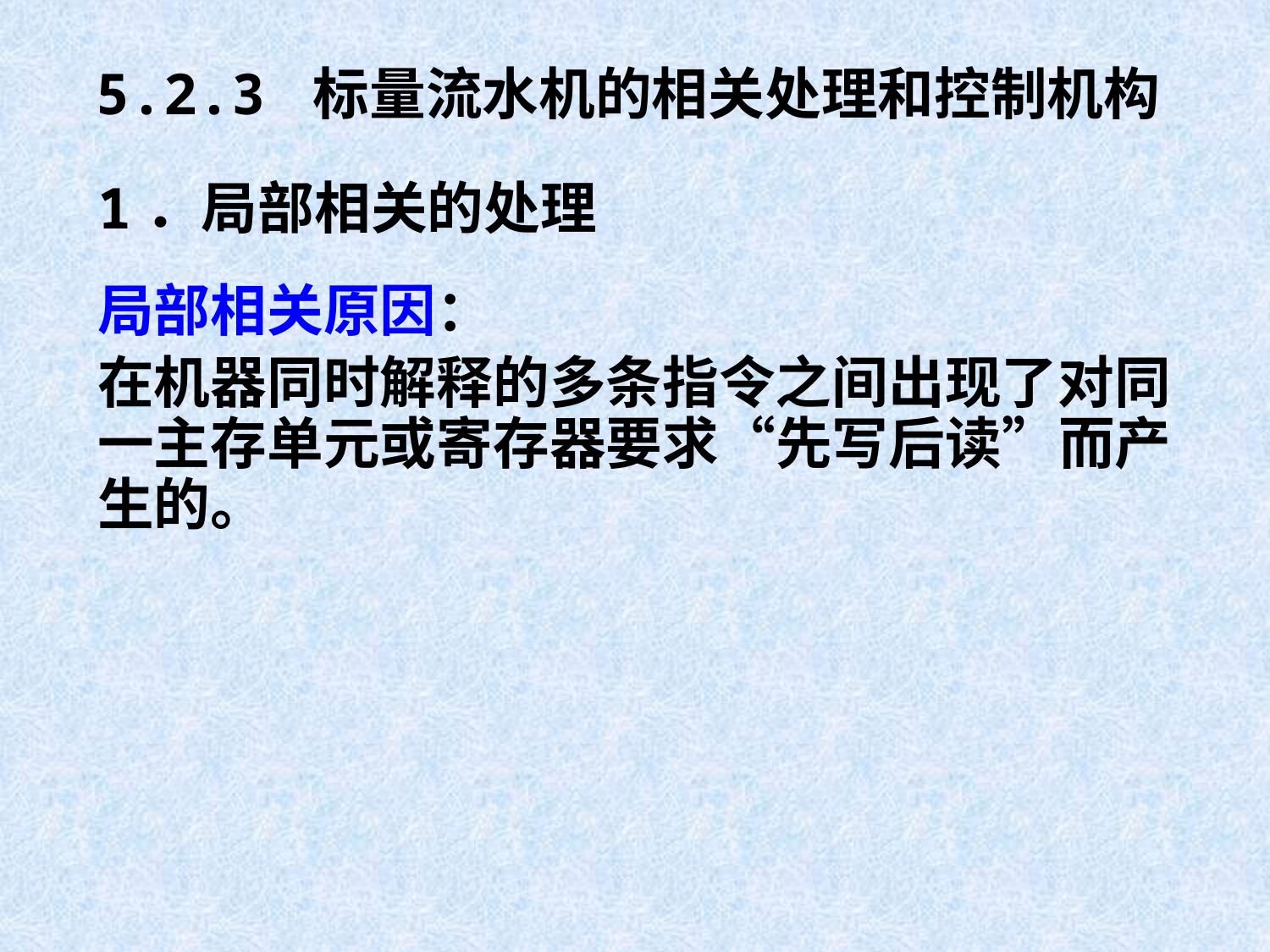

5.2.3 标量流水机的相关处理和控制机构
1．局部相关的处理
局部相关原因：
在机器同时解释的多条指令之间出现了对同一主存单元或寄存器要求“先写后读”而产生的。